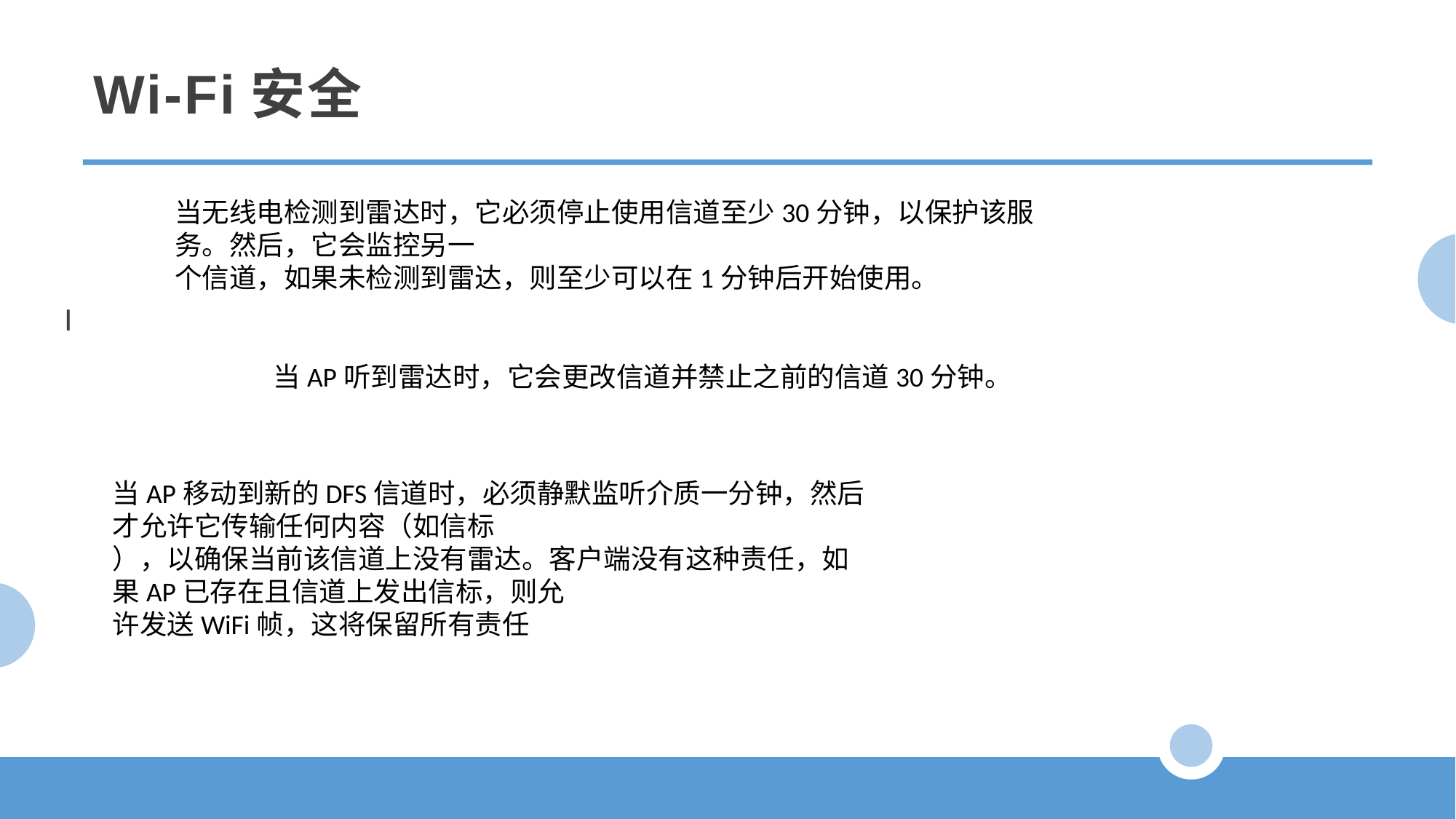

Wi-Fi安全

I
当无线电检测到雷达时，它必须停止使用信道至少30分钟，以保护该服务。然后，它会监控另一
个信道，如果未检测到雷达，则至少可以在1分钟后开始使用。

 当AP听到雷达时，它会更改信道并禁止之前的信道30分钟。
当AP移动到新的DFS信道时，必须静默监听介质一分钟，然后才允许它传输任何内容（如信标
），以确保当前该信道上没有雷达。客户端没有这种责任，如果AP已存在且信道上发出信标，则允
许发送WiFi帧，这将保留所有责任